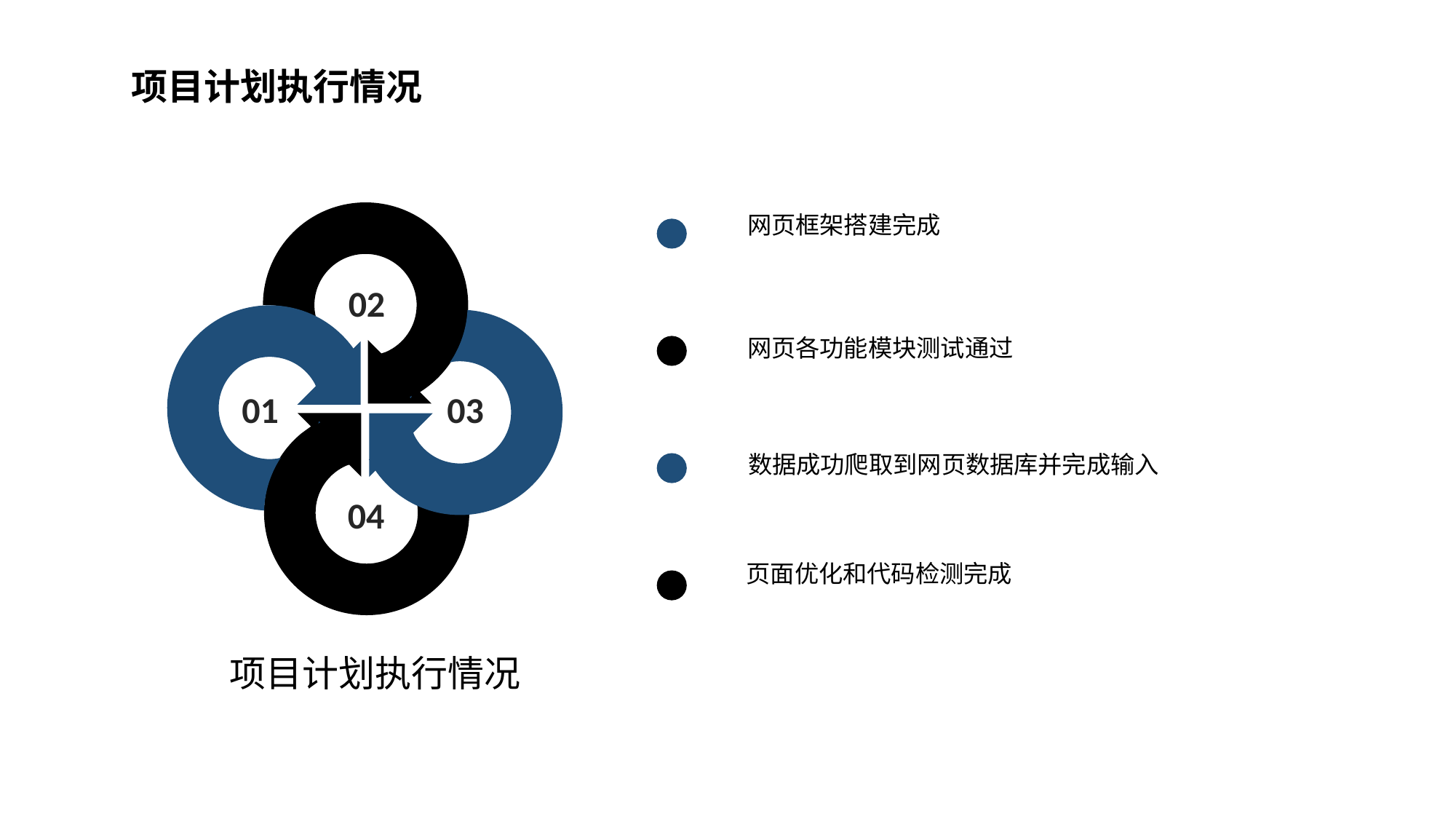

项目计划执行情况
网页框架搭建完成

02
网页各功能模块测试通过

03
01
数据成功爬取到网页数据库并完成输入

04
页面优化和代码检测完成

项目计划执行情况